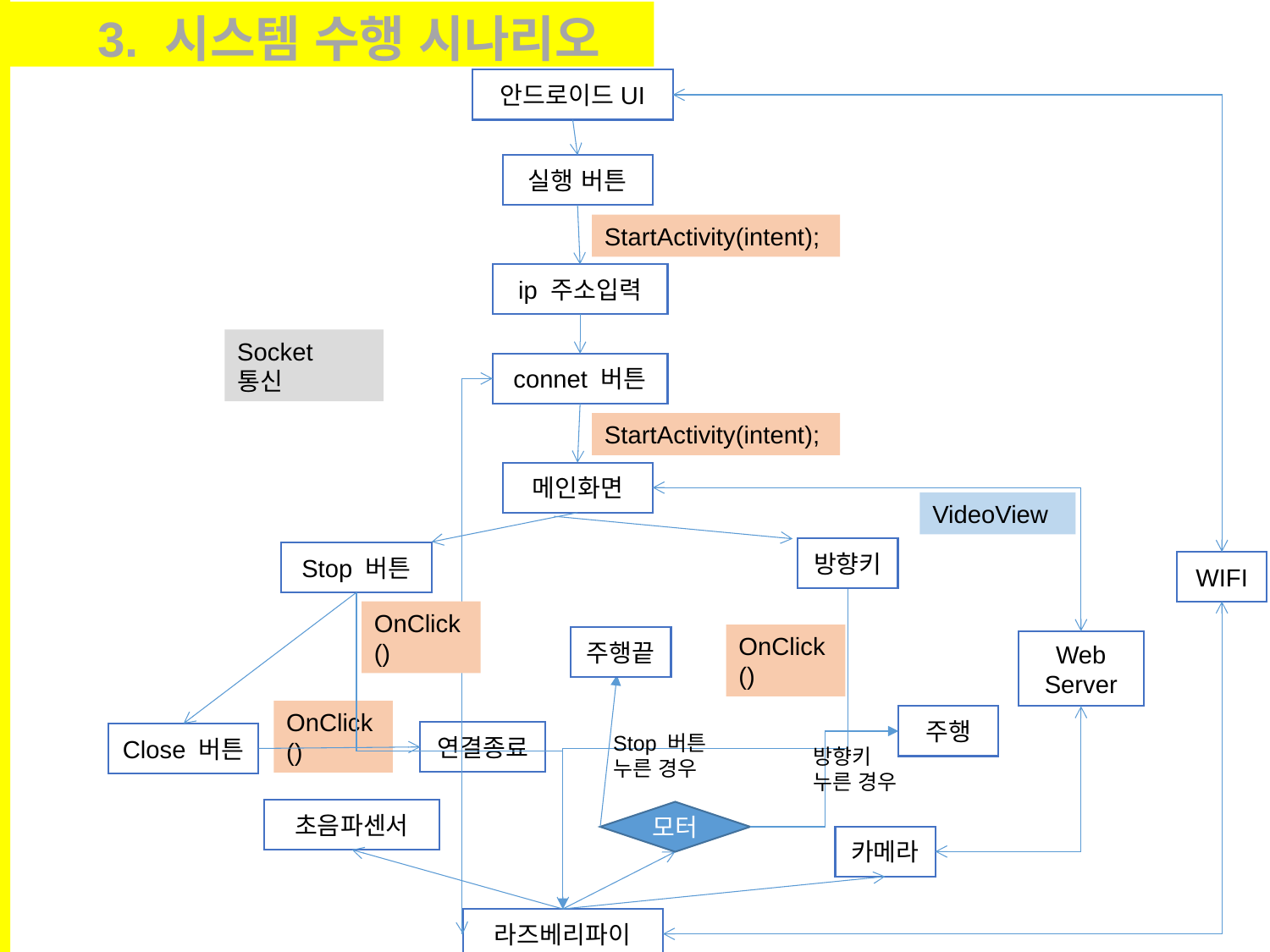

3. 시스템 수행 시나리오
안드로이드UI
실행 버튼
StartActivity(intent);
ip 주소입력
Socket 통신
connet 버튼
StartActivity(intent);
메인화면
VideoView
방향키
Stop 버튼
WIFI
OnClick()
OnClick()
주행끝
Web Server
OnClick()
주행
연결종료
Close 버튼
Stop 버튼
누른 경우
방향키
누른 경우
초음파센서
모터
카메라
라즈베리파이